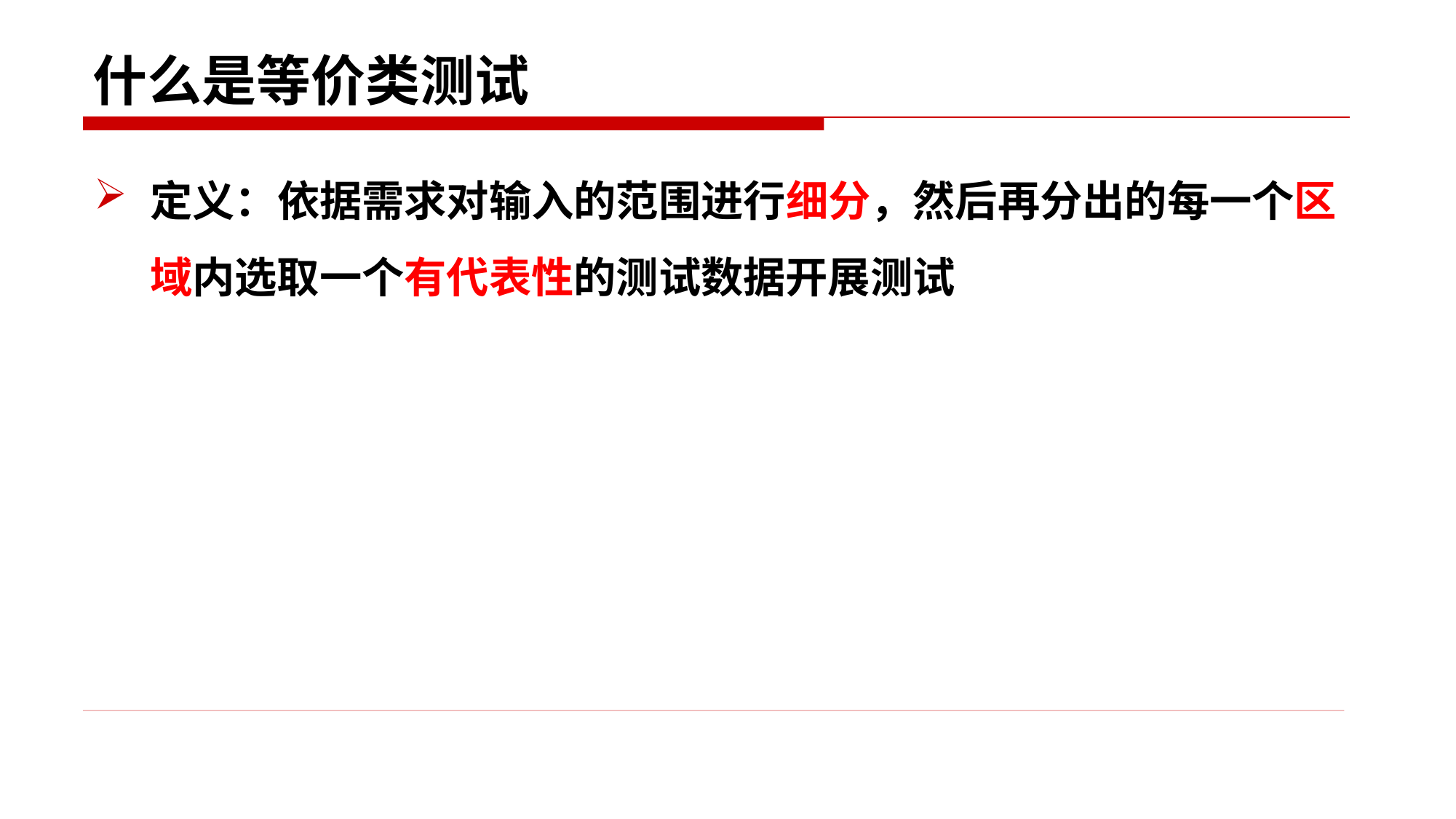

# 什么是等价类测试
定义：依据需求对输入的范围进行细分，然后再分出的每一个区域内选取一个有代表性的测试数据开展测试